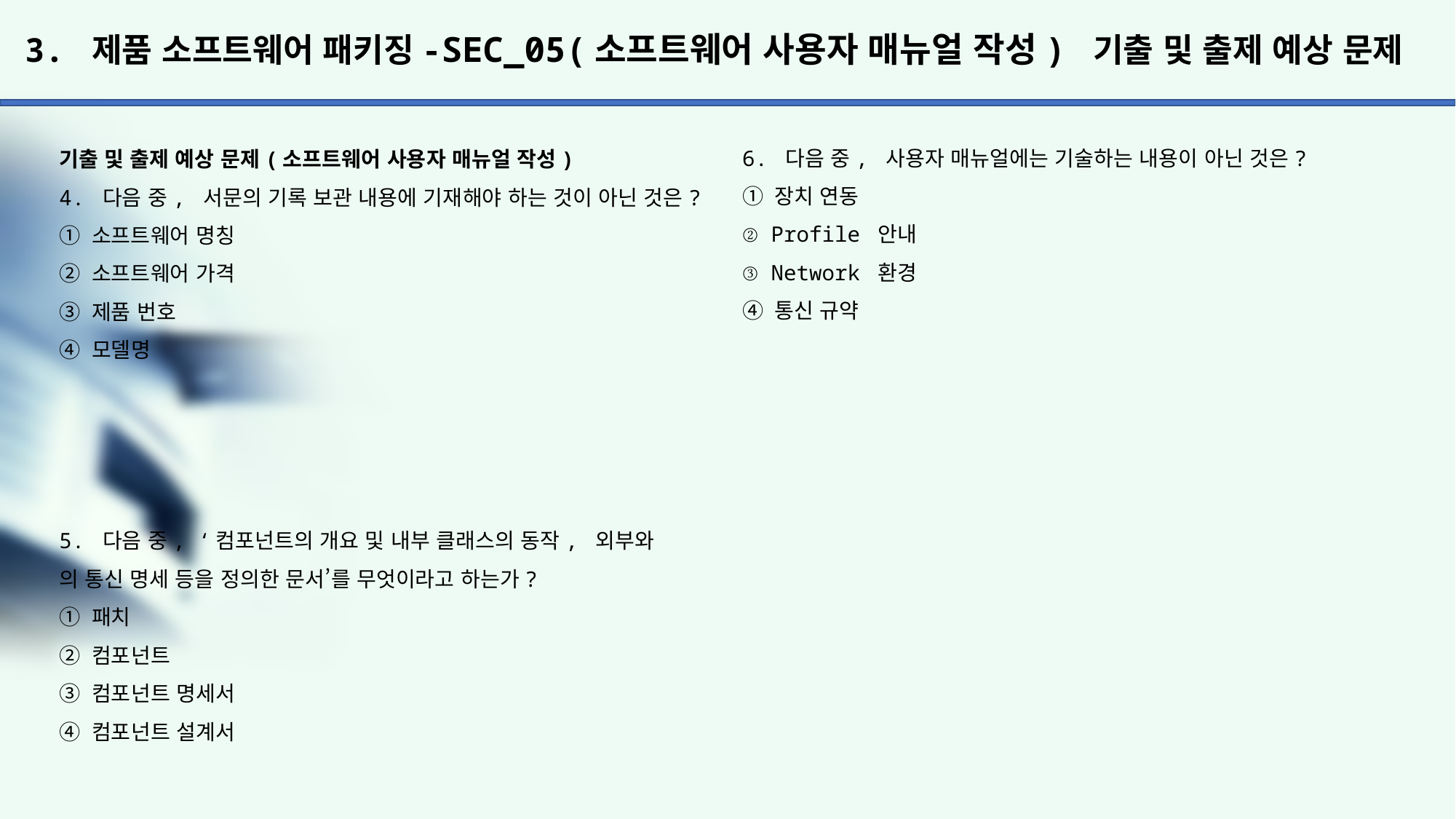

# 3. 제품 소프트웨어 패키징-SEC_05(소프트웨어 사용자 매뉴얼 작성) 기출 및 출제 예상 문제
6. 다음 중, 사용자 매뉴얼에는 기술하는 내용이 아닌 것은?
① 장치 연동
② Profile 안내
③ Network 환경
④ 통신 규약
기출 및 출제 예상 문제(소프트웨어 사용자 매뉴얼 작성)
4. 다음 중, 서문의 기록 보관 내용에 기재해야 하는 것이 아닌 것은?
① 소프트웨어 명칭
② 소프트웨어 가격
③ 제품 번호
④ 모델명

5. 다음 중, ‘컴포넌트의 개요 및 내부 클래스의 동작, 외부와
의 통신 명세 등을 정의한 문서’를 무엇이라고 하는가?
① 패치
② 컴포넌트
③ 컴포넌트 명세서
④ 컴포넌트 설계서